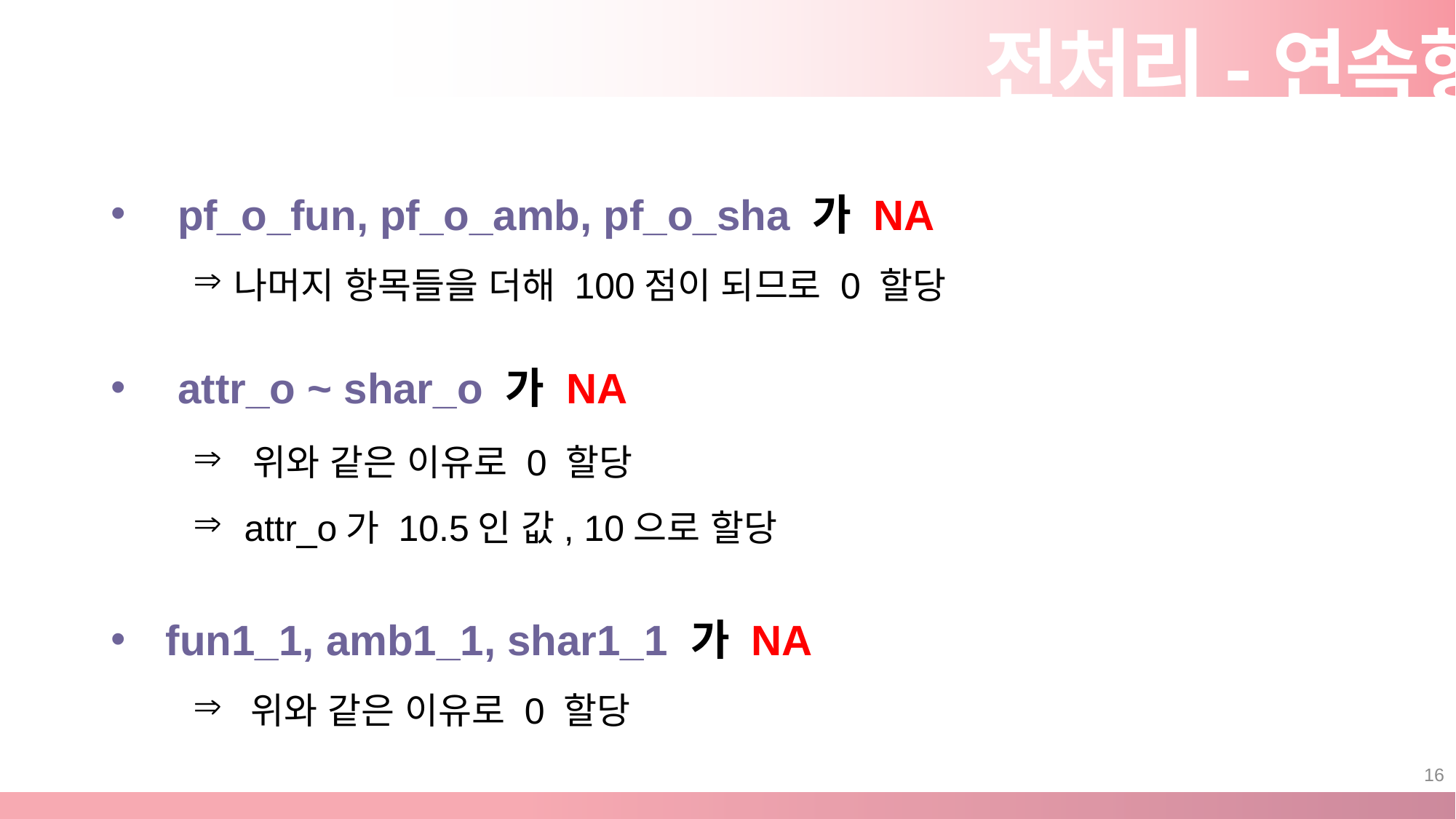

전처리-연속형
 pf_o_fun, pf_o_amb, pf_o_sha 가 NA
나머지 항목들을 더해 100점이 되므로 0 할당
 attr_o ~ shar_o 가 NA
 위와 같은 이유로 0 할당
 attr_o가 10.5인 값, 10으로 할당
fun1_1, amb1_1, shar1_1 가 NA
 위와 같은 이유로 0 할당
16